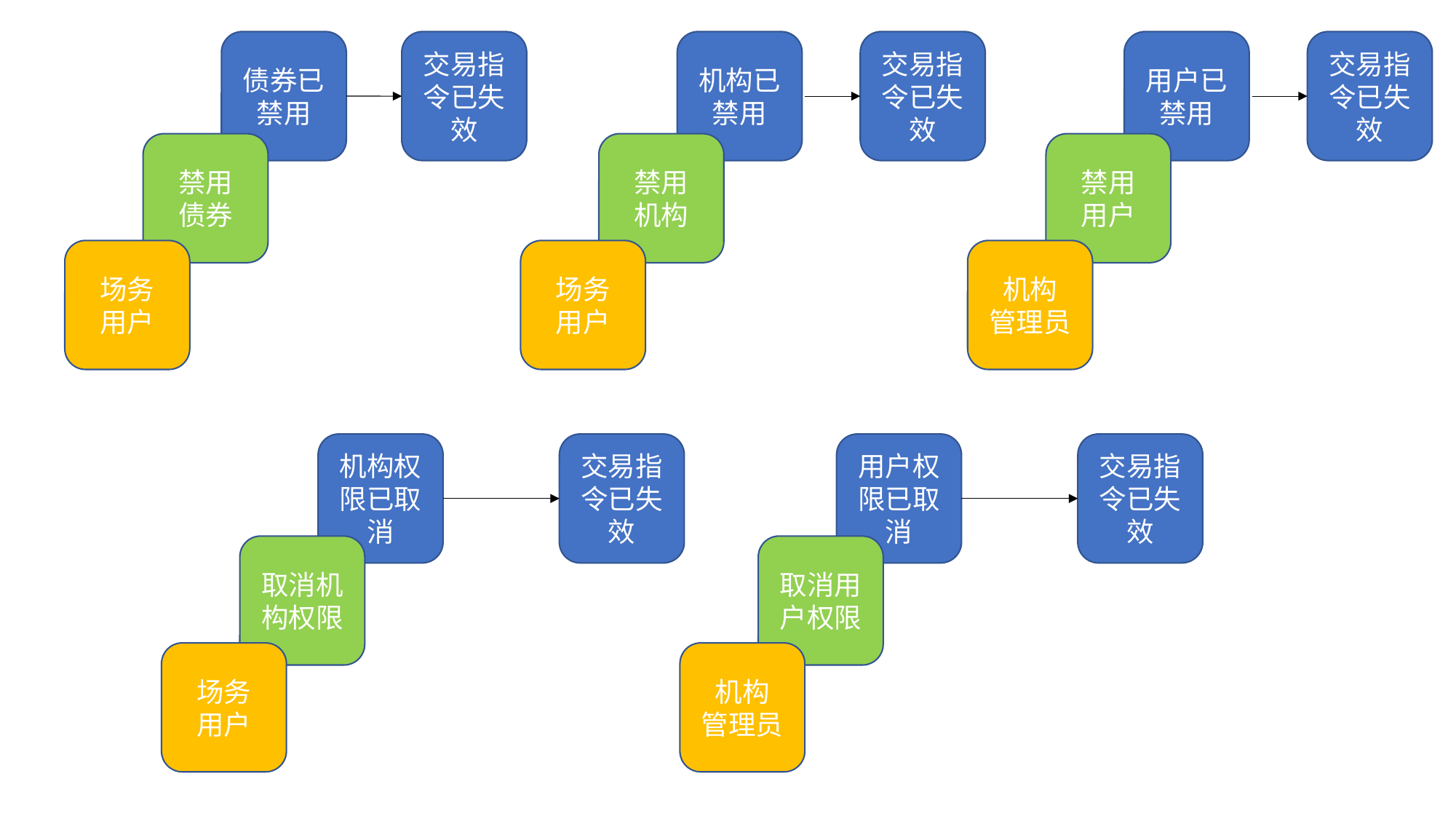

债券已禁用
交易指令已失效
机构已禁用
交易指令已失效
用户已禁用
交易指令已失效
禁用
债券
禁用
机构
禁用
用户
场务
用户
场务
用户
机构
管理员
机构权限已取消
交易指令已失效
用户权限已取消
交易指令已失效
取消机构权限
取消用户权限
场务
用户
机构
管理员